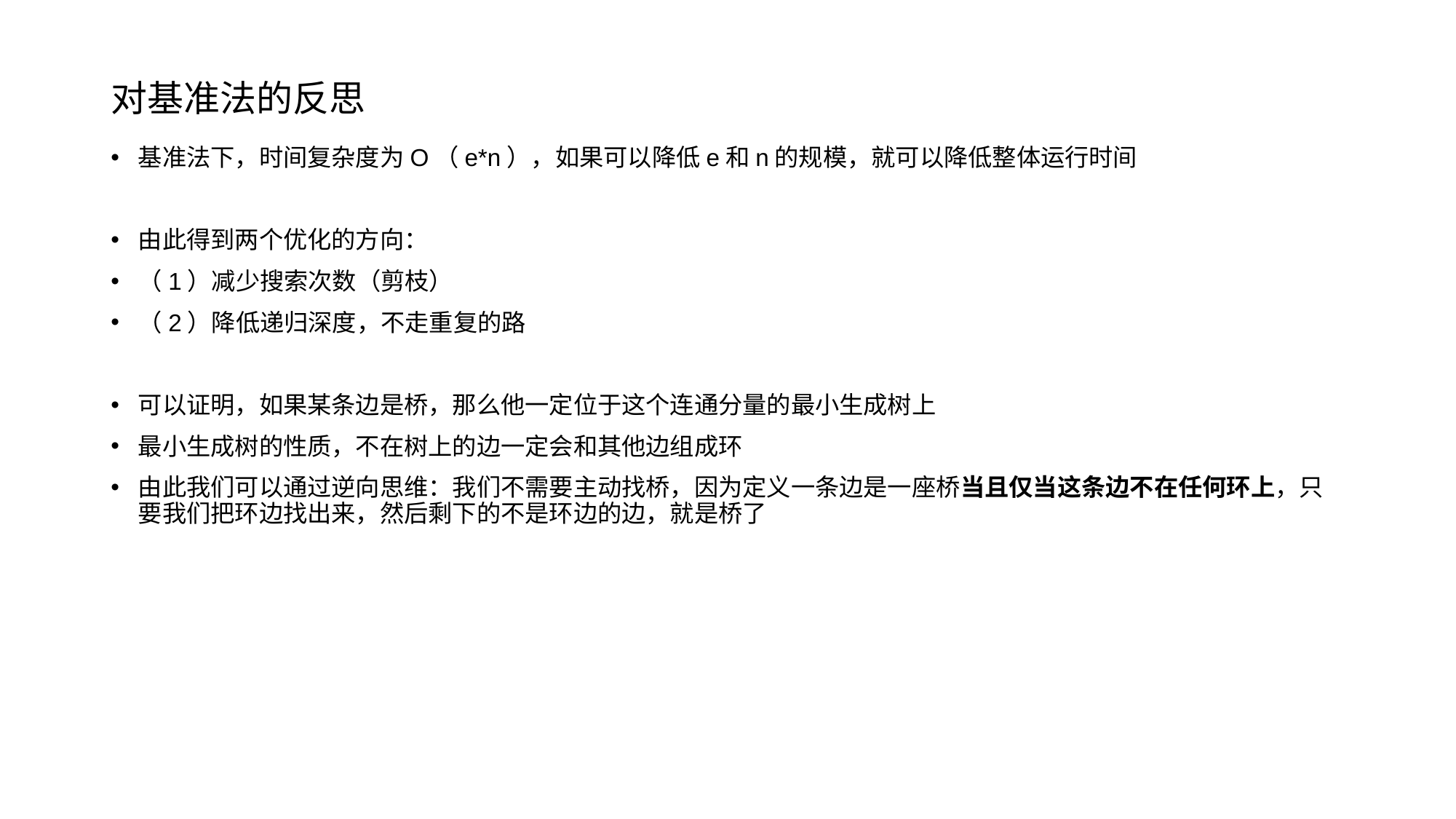

# 对基准法的反思
基准法下，时间复杂度为O（e*n），如果可以降低e和n的规模，就可以降低整体运行时间

由此得到两个优化的方向：
（1）减少搜索次数（剪枝）
（2）降低递归深度，不走重复的路

可以证明，如果某条边是桥，那么他一定位于这个连通分量的最小生成树上
最小生成树的性质，不在树上的边一定会和其他边组成环
由此我们可以通过逆向思维：我们不需要主动找桥，因为定义一条边是一座桥当且仅当这条边不在任何环上，只要我们把环边找出来，然后剩下的不是环边的边，就是桥了